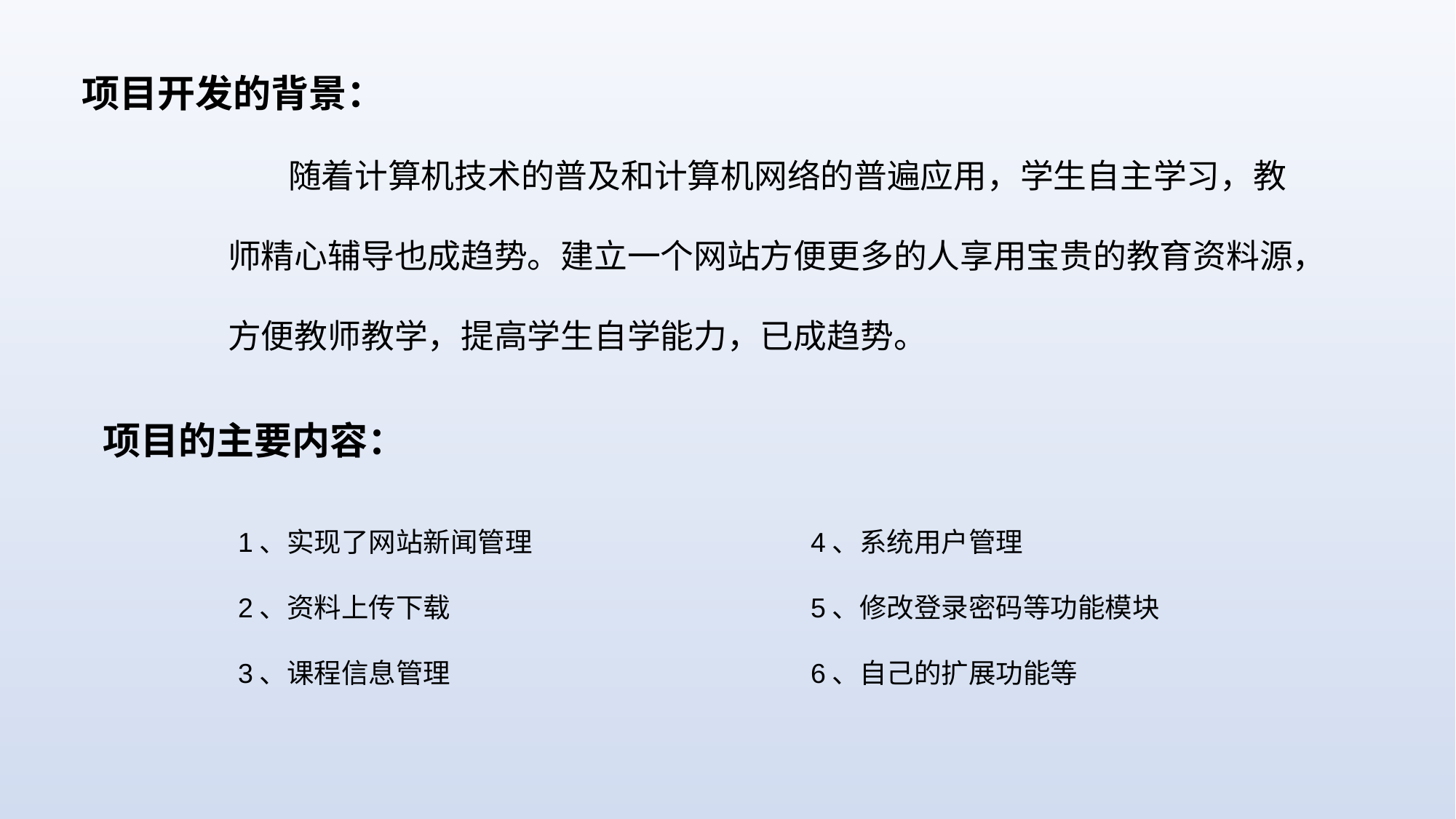

项目开发的背景：
       随着计算机技术的普及和计算机网络的普遍应用，学生自主学习，教

师精心辅导也成趋势。建立一个网站方便更多的人享用宝贵的教育资料源，

方便教师教学，提高学生自学能力，已成趋势。
项目的主要内容：
1、实现了网站新闻管理

2、资料上传下载

3、课程信息管理
4、系统用户管理

5、修改登录密码等功能模块

6、自己的扩展功能等